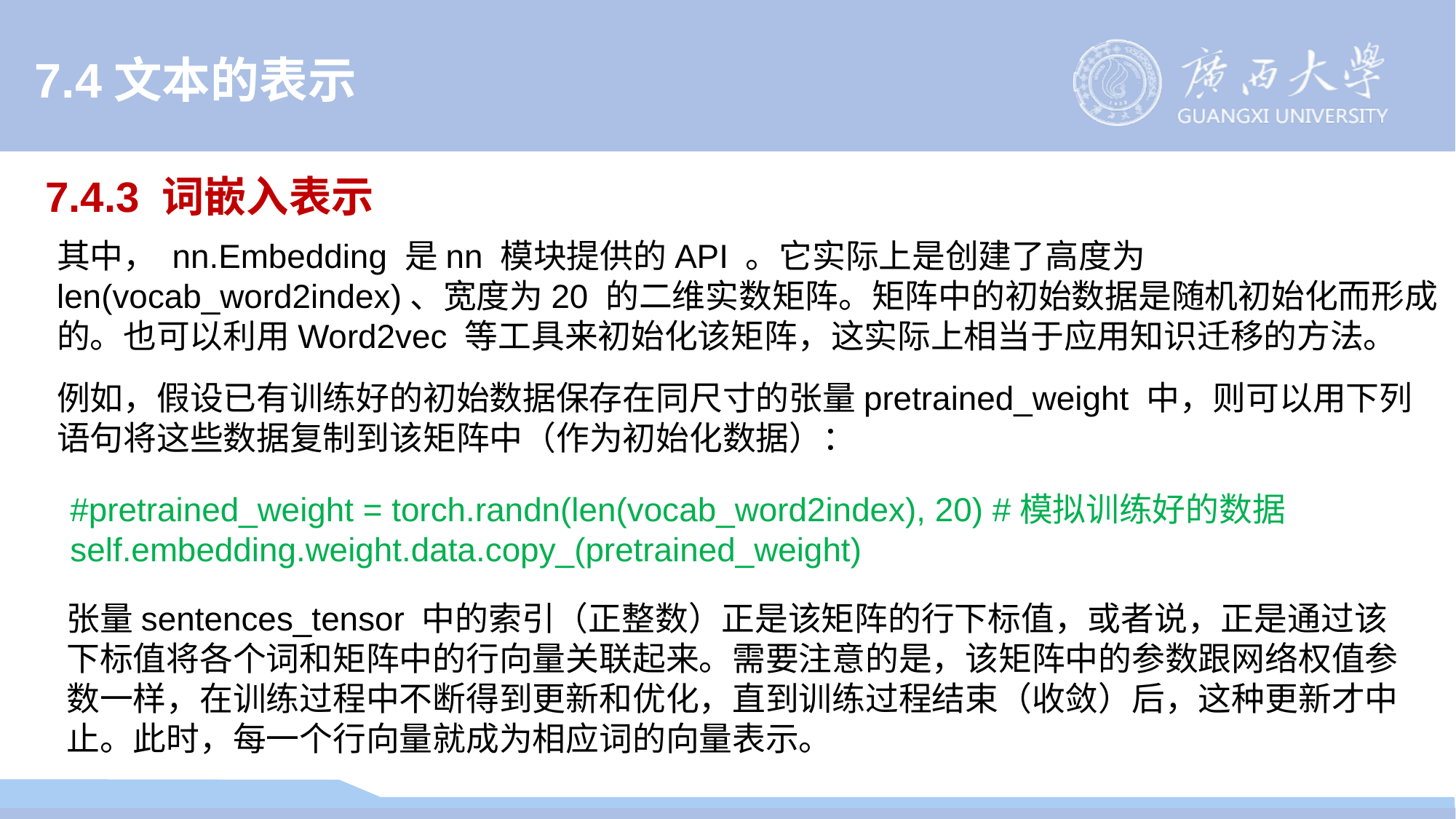

7.4文本的表示
7.4.3 词嵌入表示
其中， nn.Embedding 是nn 模块提供的API 。它实际上是创建了高度为len(vocab_word2index)、宽度为20 的二维实数矩阵。矩阵中的初始数据是随机初始化而形成的。也可以利用Word2vec 等工具来初始化该矩阵，这实际上相当于应用知识迁移的方法。

例如，假设已有训练好的初始数据保存在同尺寸的张量pretrained_weight 中，则可以用下列语句将这些数据复制到该矩阵中（作为初始化数据）：
#pretrained_weight = torch.randn(len(vocab_word2index), 20) #模拟训练好的数据
self.embedding.weight.data.copy_(pretrained_weight)
张量sentences_tensor 中的索引（正整数）正是该矩阵的行下标值，或者说，正是通过该下标值将各个词和矩阵中的行向量关联起来。需要注意的是，该矩阵中的参数跟网络权值参数一样，在训练过程中不断得到更新和优化，直到训练过程结束（收敛）后，这种更新才中止。此时，每一个行向量就成为相应词的向量表示。